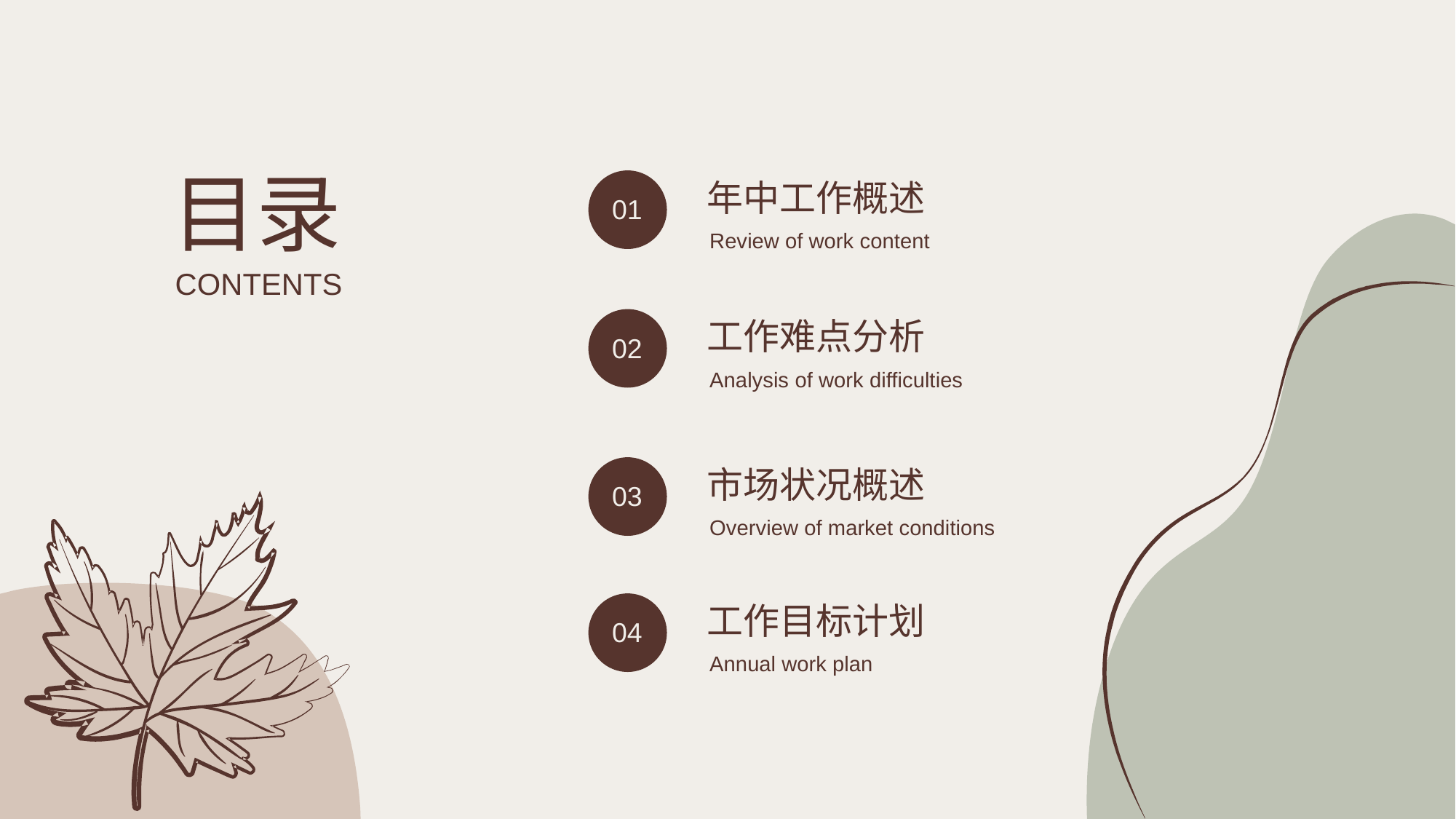

目录
年中工作概述

01
Review of work content
CONTENTS
工作难点分析

02

Analysis of work difficulties
市场状况概述

03

Overview of market conditions

工作目标计划

04
Annual work plan